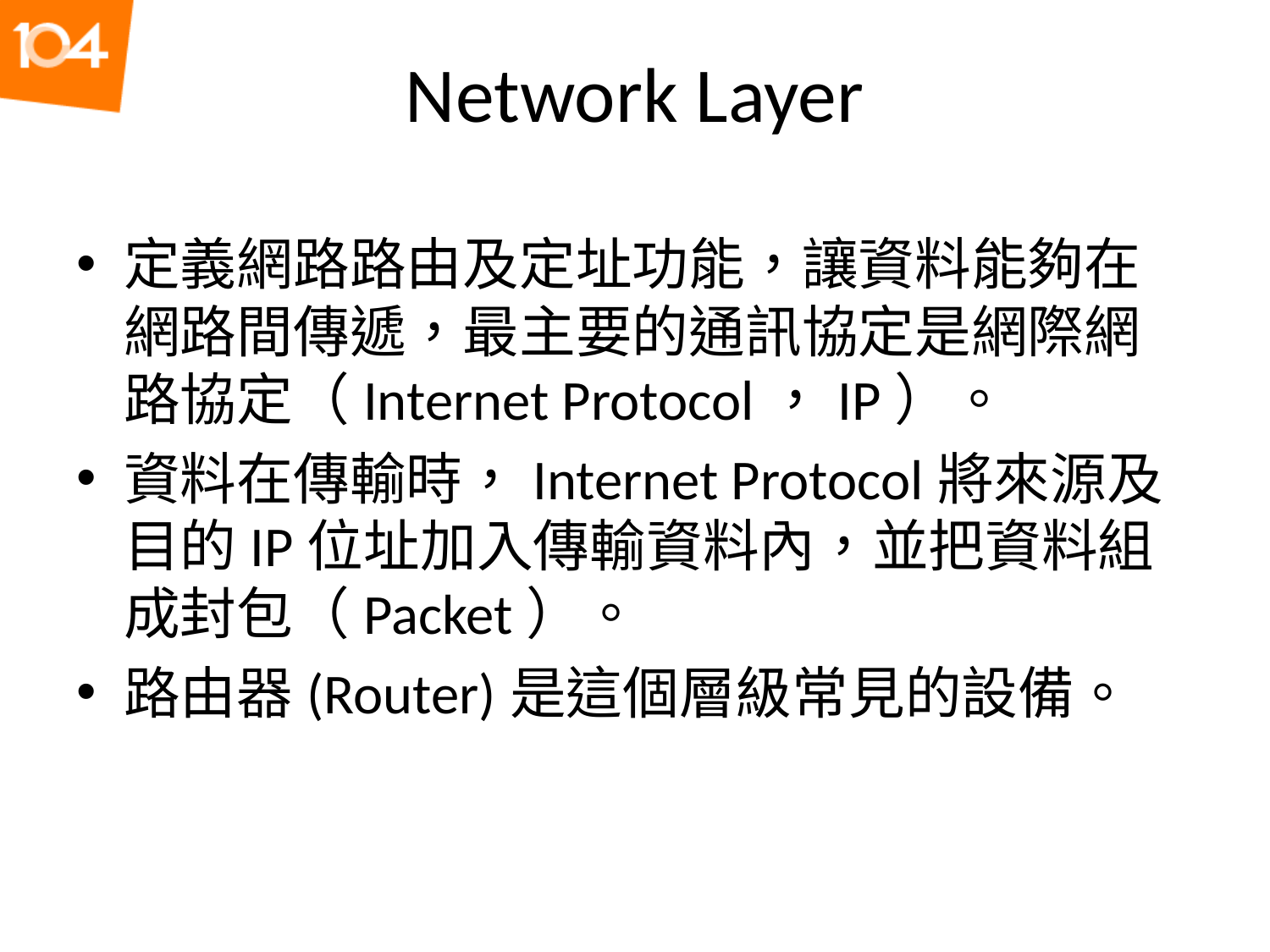

# Network Layer
定義網路路由及定址功能，讓資料能夠在網路間傳遞，最主要的通訊協定是網際網路協定（Internet Protocol，IP）。
資料在傳輸時，Internet Protocol將來源及目的IP位址加入傳輸資料內，並把資料組成封包（Packet）。
路由器(Router)是這個層級常見的設備。